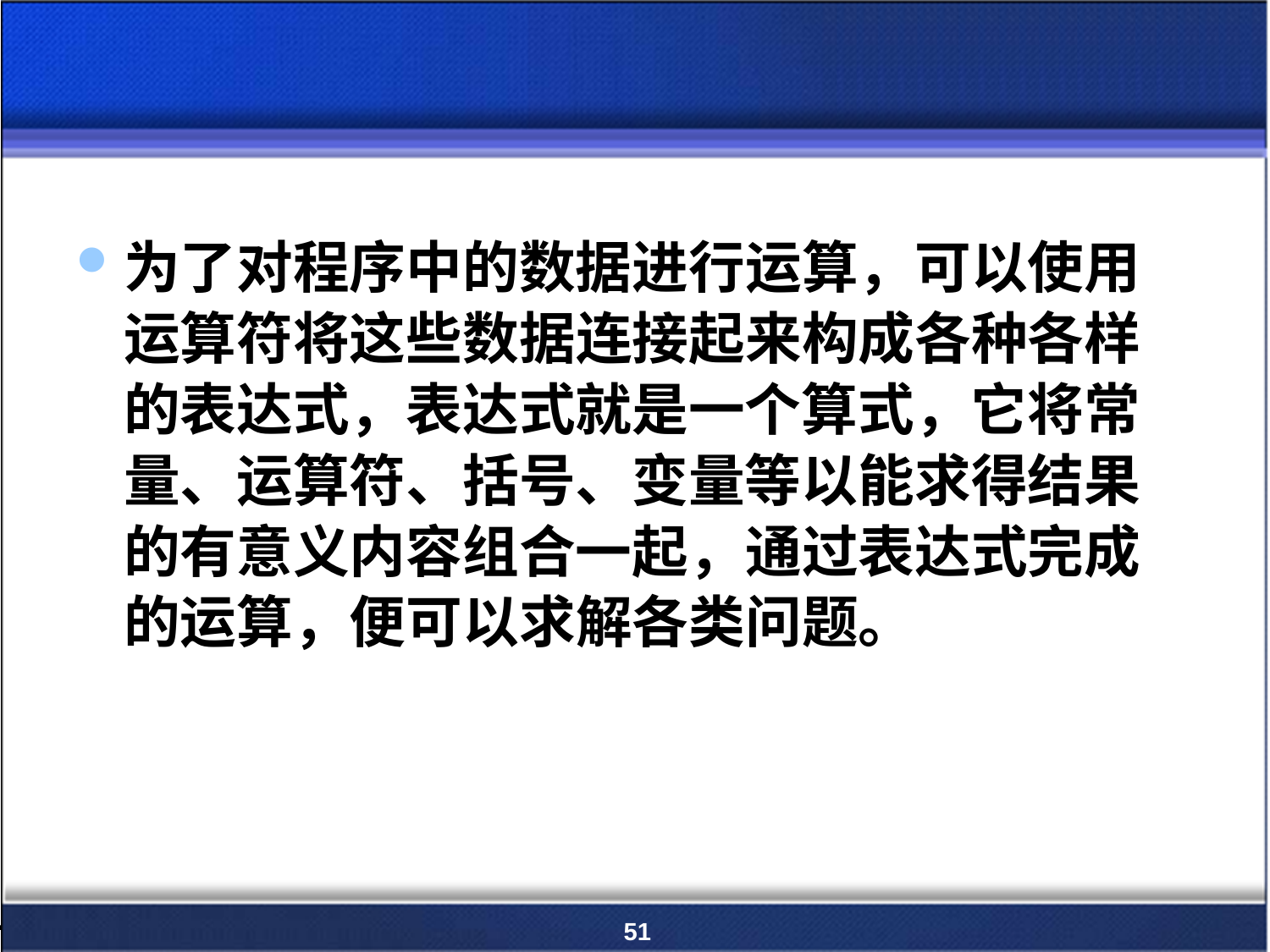

#
为了对程序中的数据进行运算，可以使用运算符将这些数据连接起来构成各种各样的表达式，表达式就是一个算式，它将常量、运算符、括号、变量等以能求得结果的有意义内容组合一起，通过表达式完成的运算，便可以求解各类问题。

51